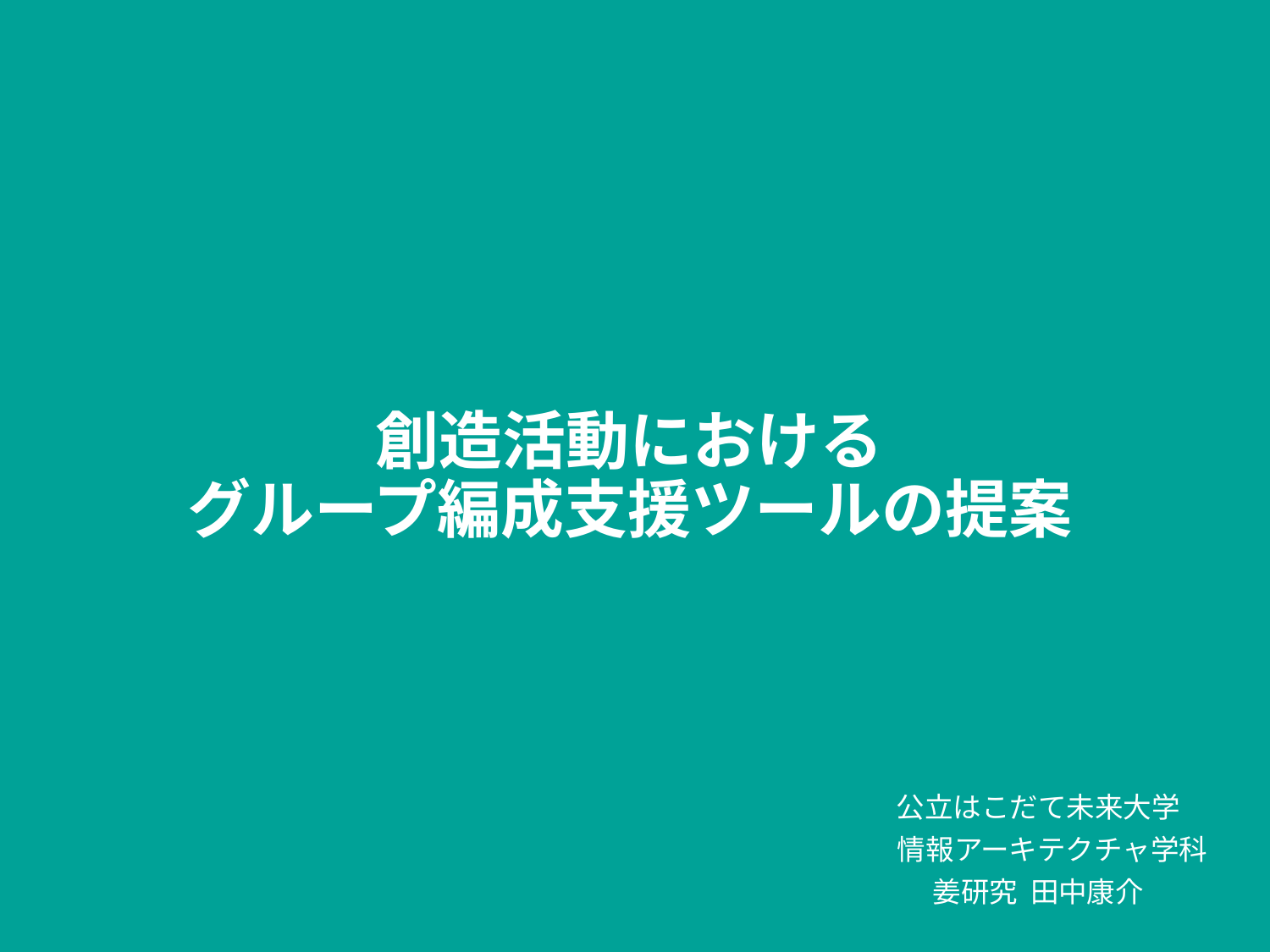

# 創造活動における グループ編成支援ツールの提案

公立はこだて未来大学
情報アーキテクチャ学科
姜研究  田中康介